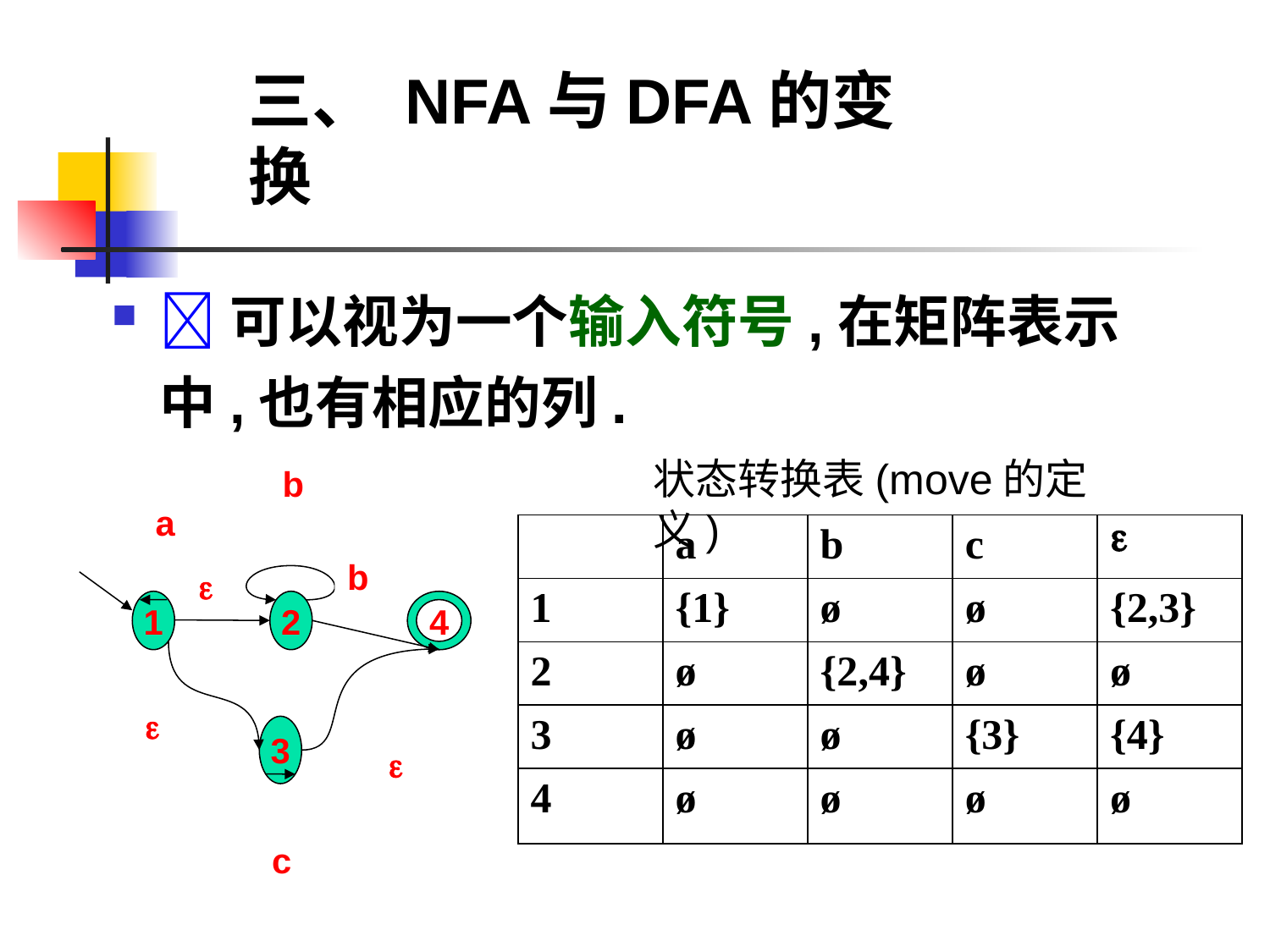

三、 NFA与DFA的变换
ε可以视为一个输入符号,在矩阵表示中,也有相应的列.

状态转换表(move的定义)
b
a
b
ε

1
2
4
ε
3
ε
c
|  | a | b | c | ε |
| --- | --- | --- | --- | --- |
| 1 | {1} | ø | ø | {2,3} |
| 2 | ø | {2,4} | ø | ø |
| 3 | ø | ø | {3} | {4} |
| 4 | ø | ø | ø | ø |